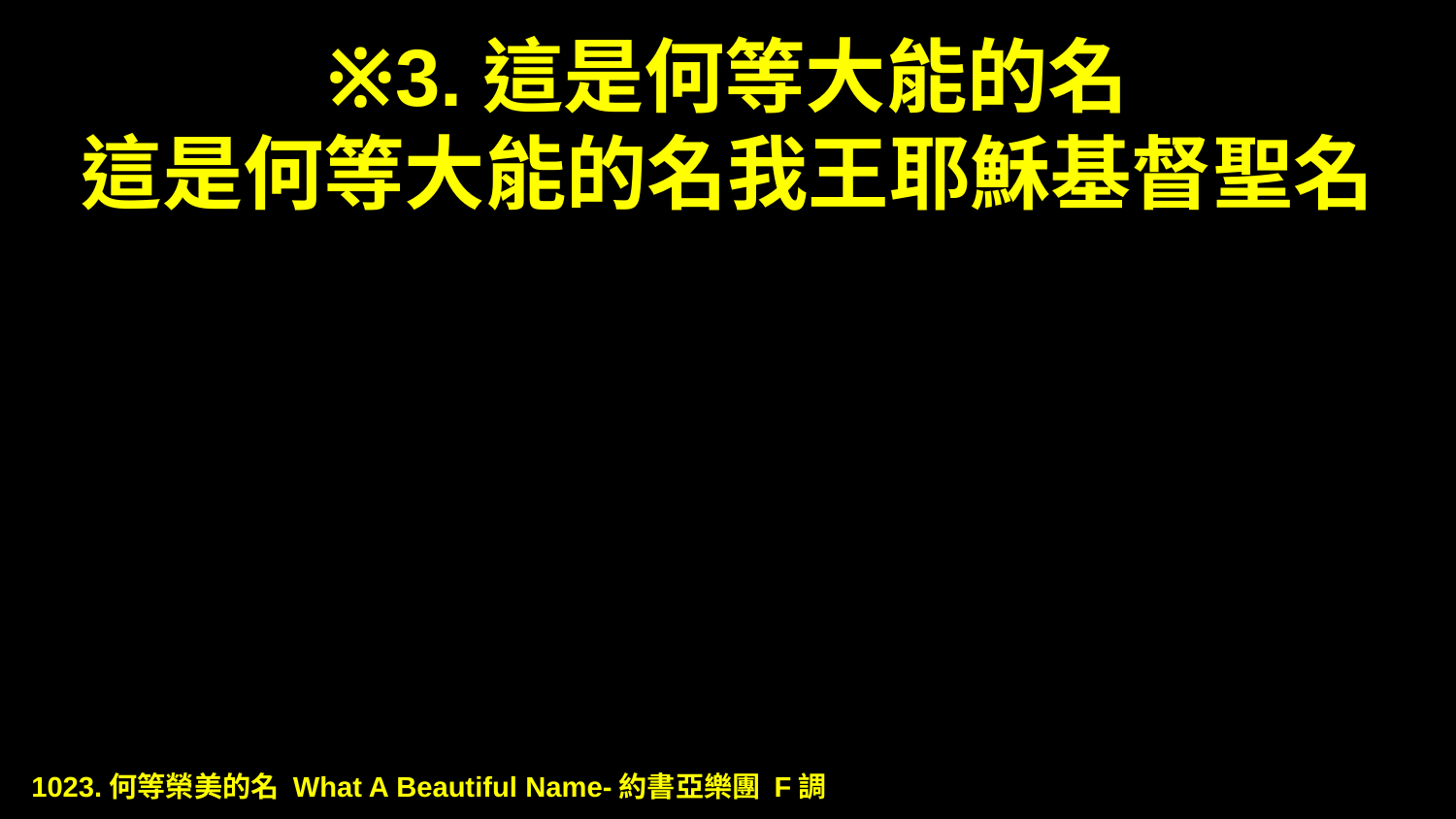

# ※3.這是何等大能的名 這是何等大能的名我王耶穌基督聖名
1023.何等榮美的名 What A Beautiful Name-約書亞樂團 F調